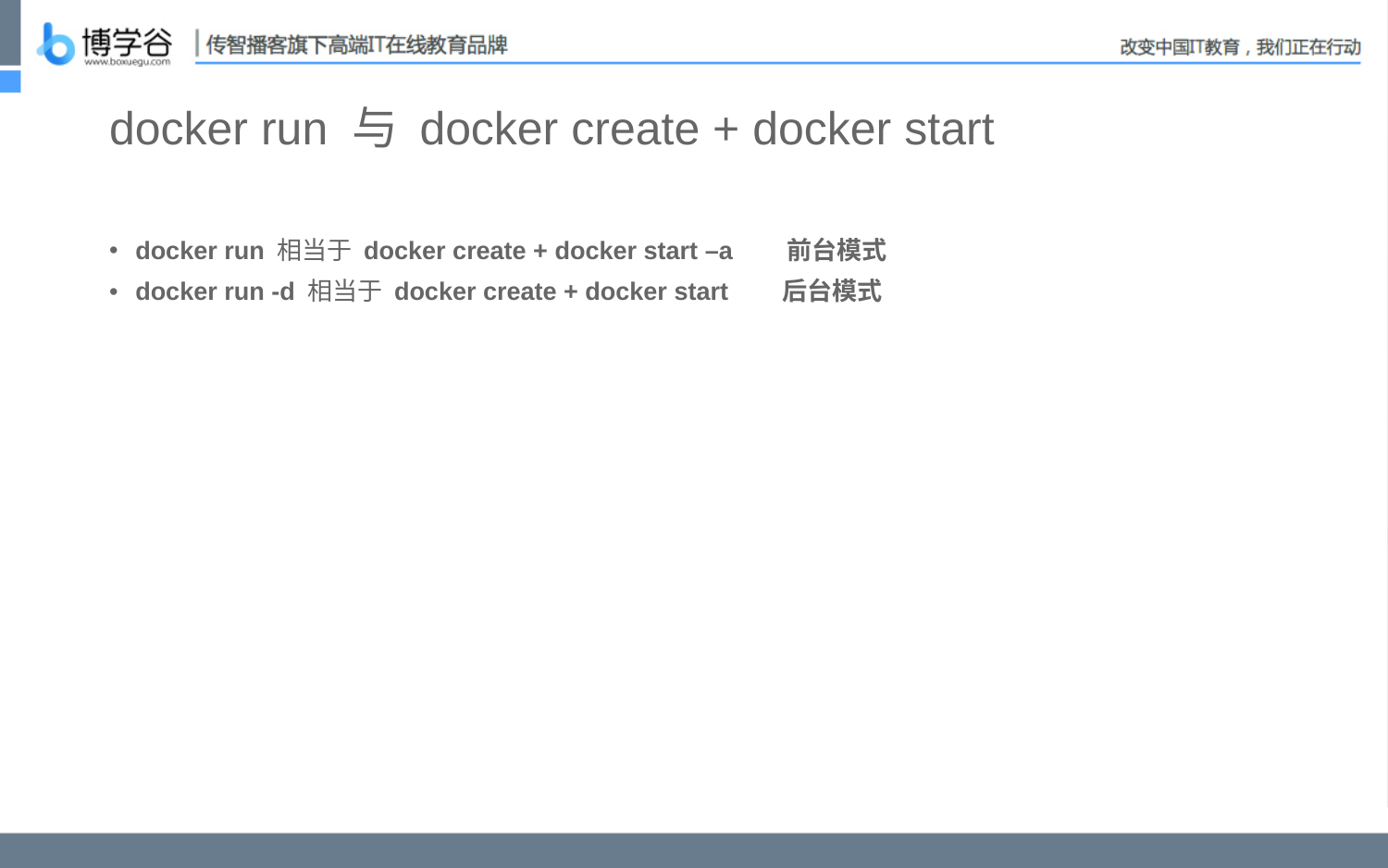

# docker run 与 docker create + docker start
docker run 相当于 docker create + docker start –a       前台模式
docker run -d 相当于 docker create + docker start       后台模式